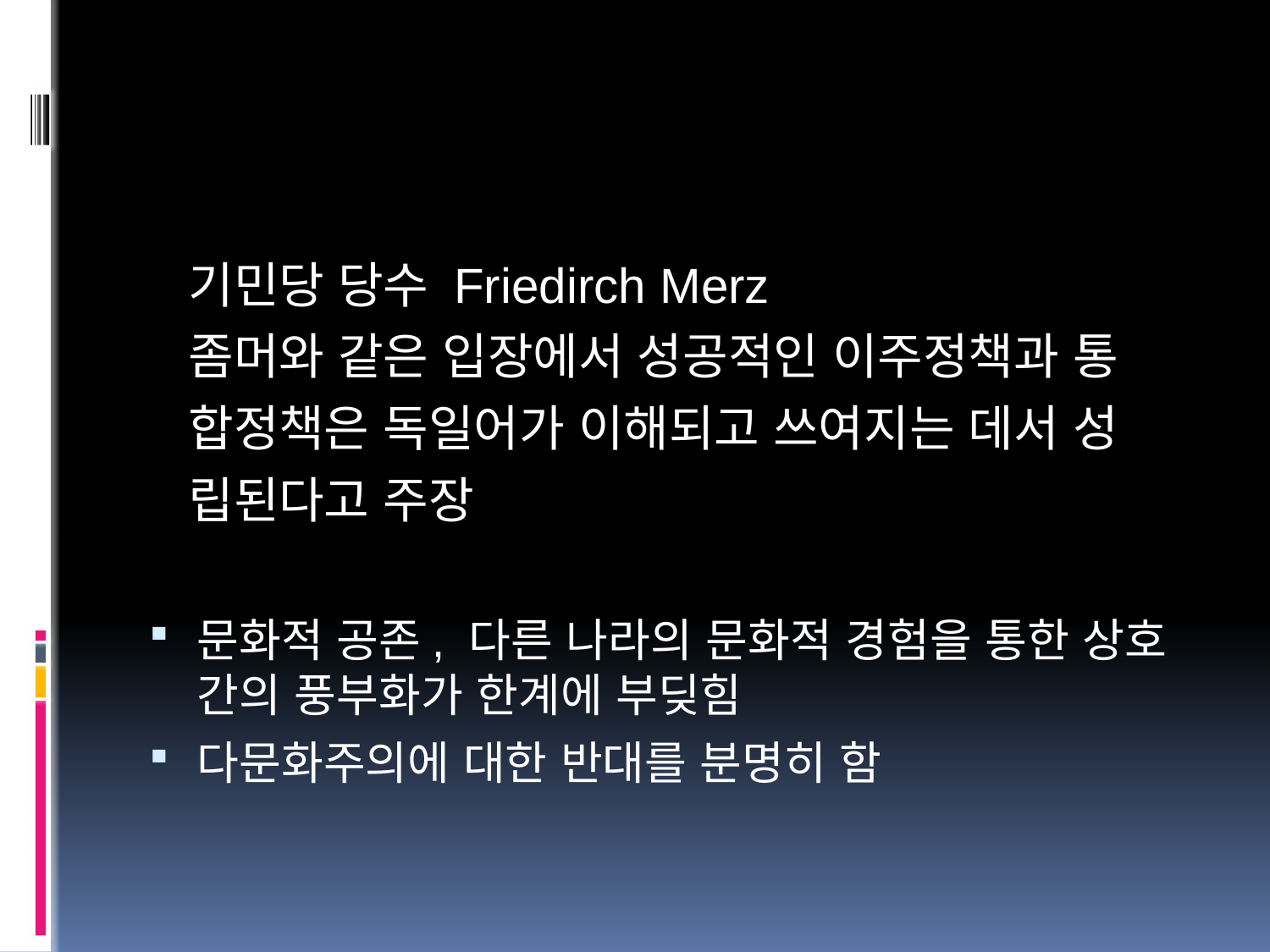

#
  기민당 당수 Friedirch Merz
  좀머와 같은 입장에서 성공적인 이주정책과 통
  합정책은 독일어가 이해되고 쓰여지는 데서 성
  립된다고 주장

문화적 공존, 다른 나라의 문화적 경험을 통한 상호 간의 풍부화가 한계에 부딪힘
다문화주의에 대한 반대를 분명히 함